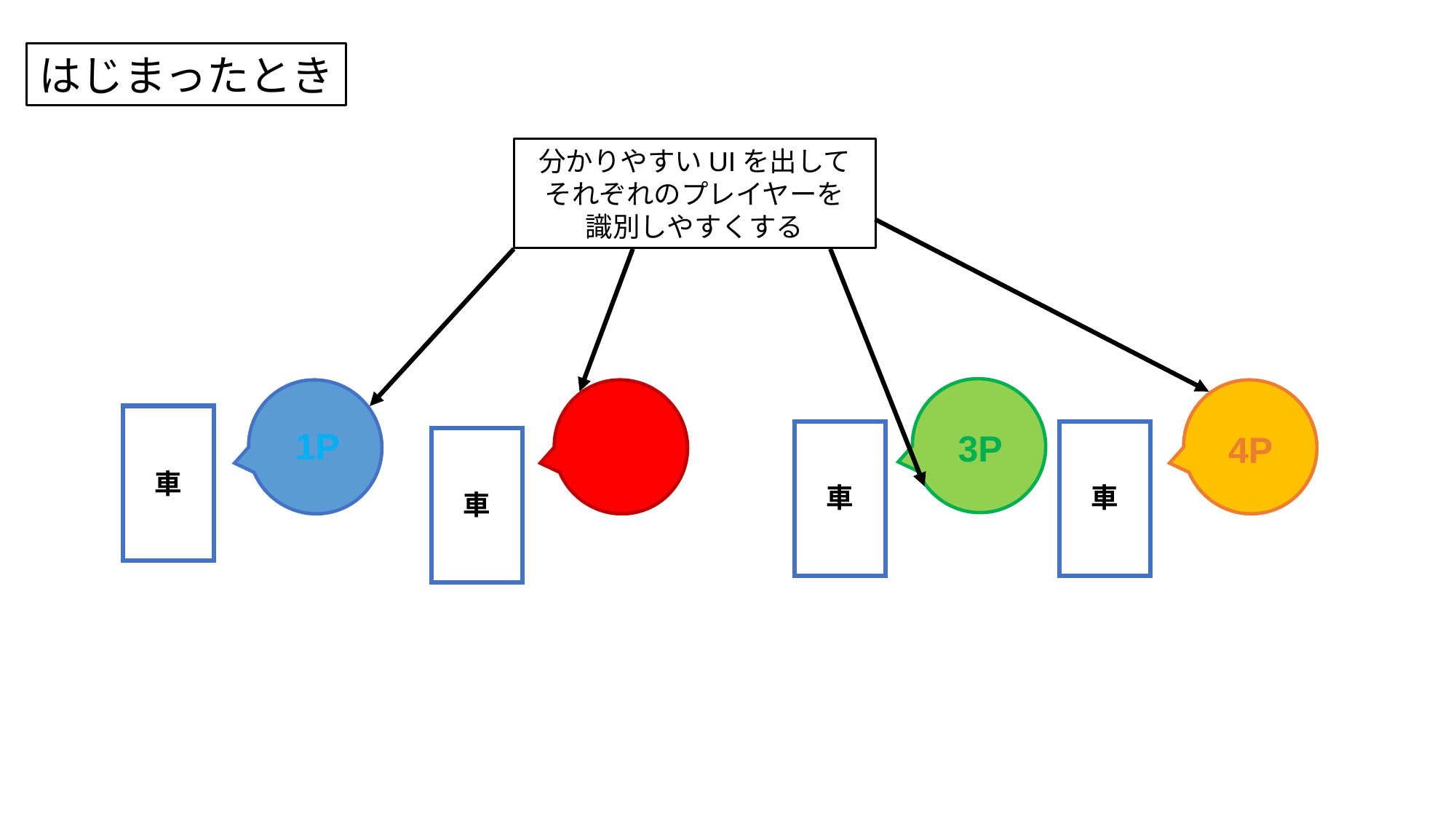

はじまったとき
分かりやすいUIを出して
それぞれのプレイヤーを
識別しやすくする

1P
3P
2P
4P

車
車
車
車